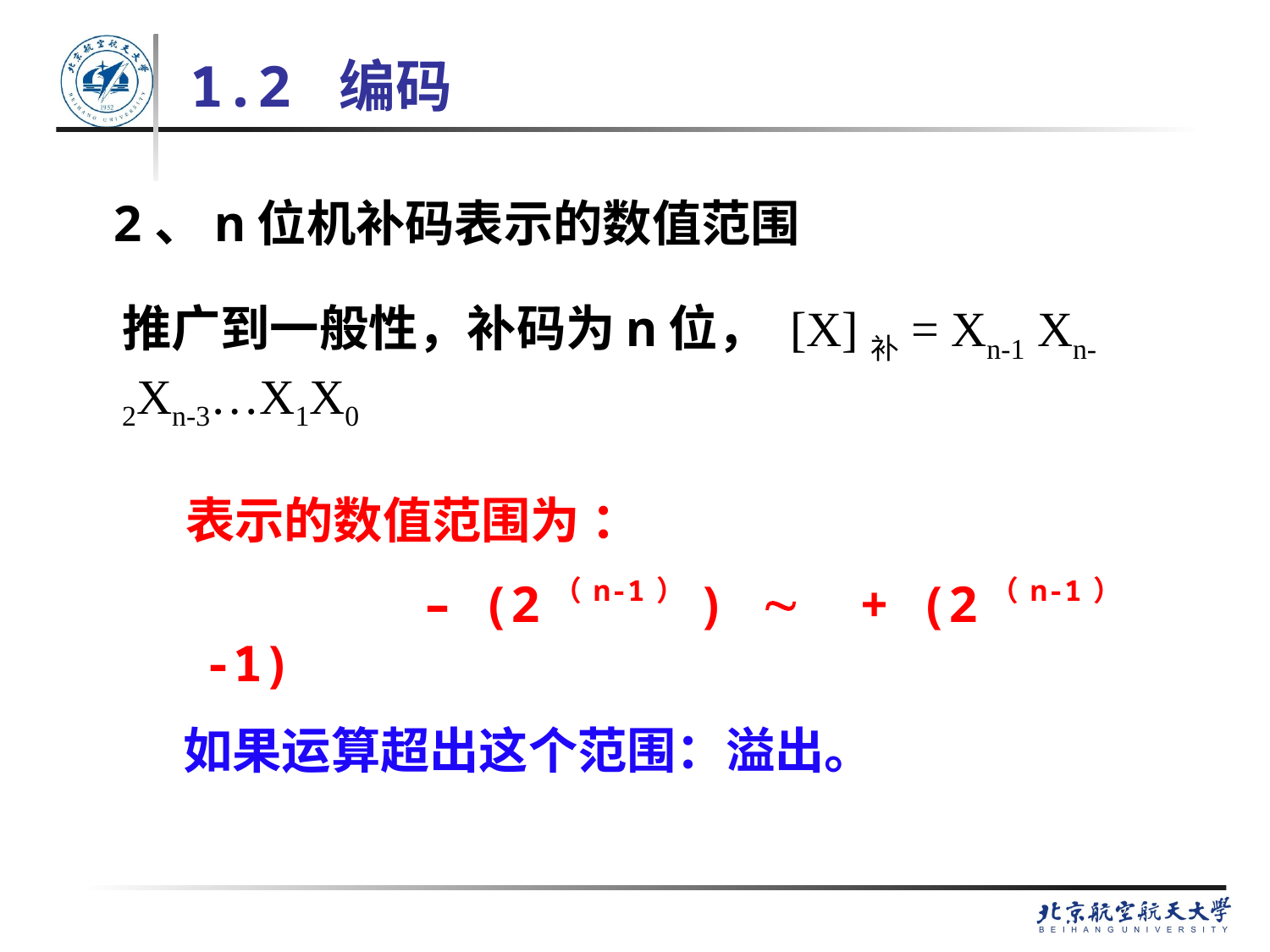

# 1.2 编码
2、n位机补码表示的数值范围
推广到一般性，补码为n位， [X]补= Xn-1 Xn-2Xn-3…X1X0
表示的数值范围为 ：
        – (2（n-1）)  ∼  + (2（n-1） -1)
如果运算超出这个范围：溢出。
33